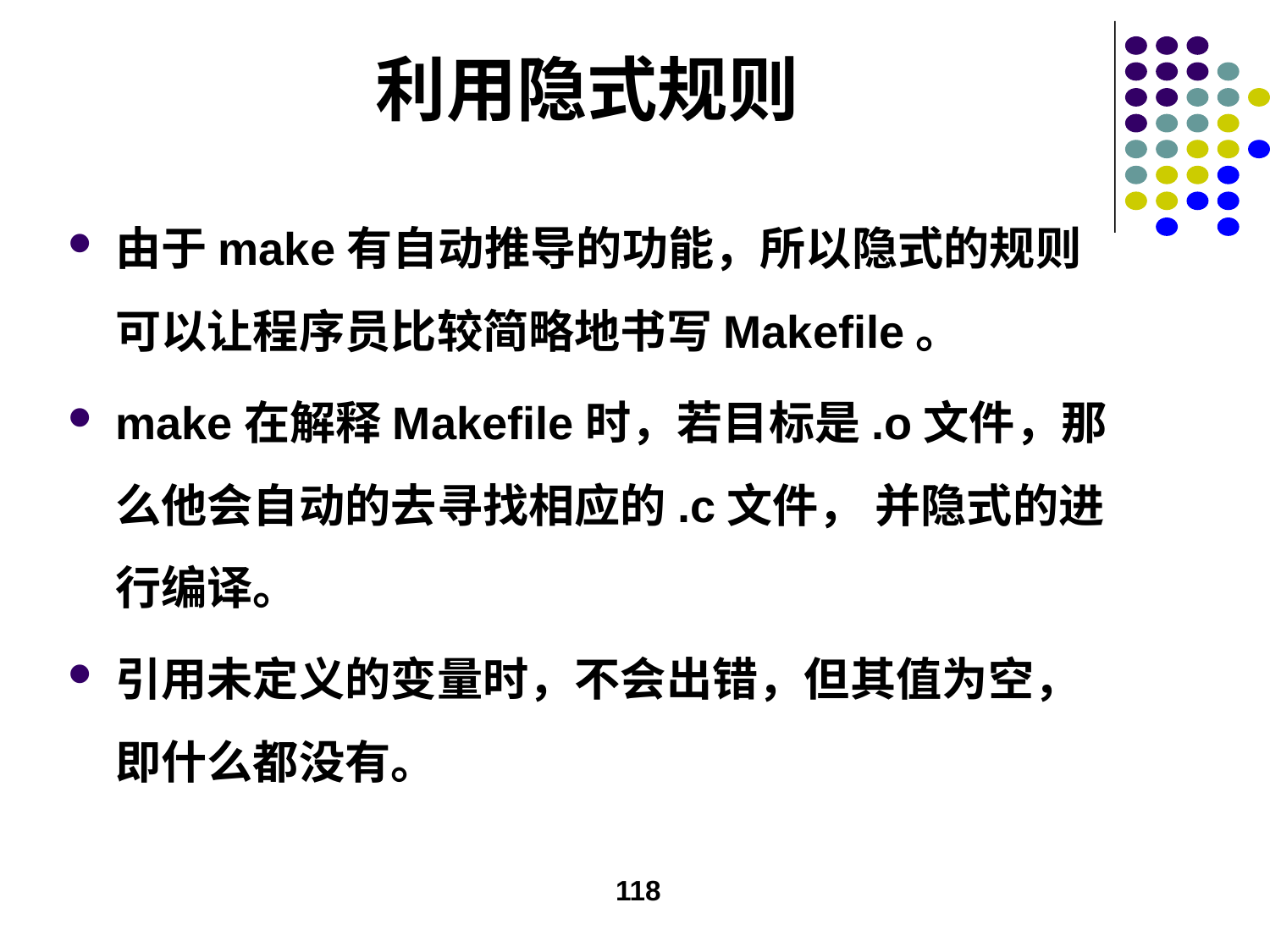

# 利用隐式规则
由于make有自动推导的功能，所以隐式的规则可以让程序员比较简略地书写Makefile。
make在解释Makefile时，若目标是.o文件，那么他会自动的去寻找相应的.c文件， 并隐式的进行编译。
引用未定义的变量时，不会出错，但其值为空，即什么都没有。

118